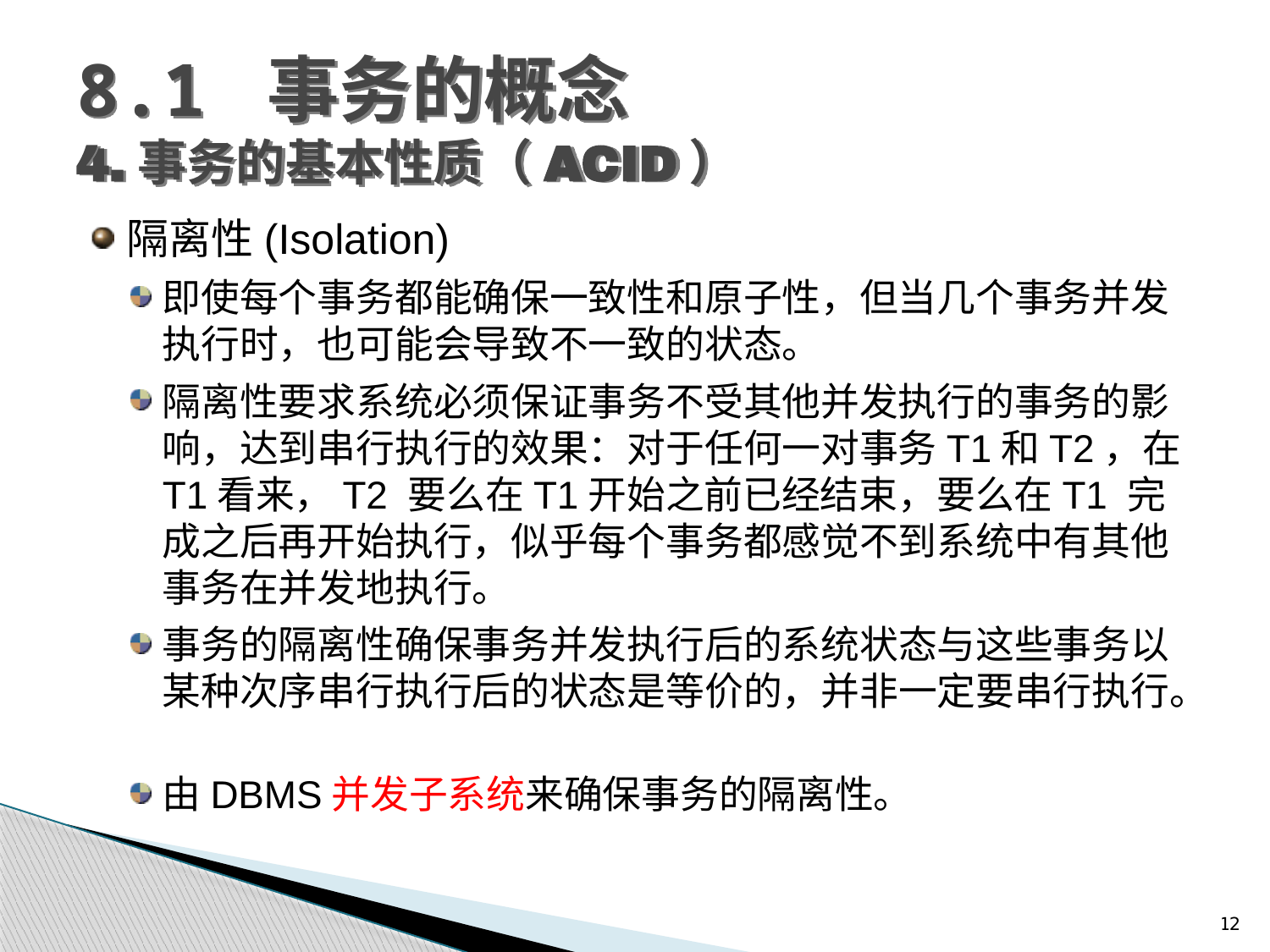

8.1 事务的概念
4.事务的基本性质（ACID）
隔离性(Isolation)
即使每个事务都能确保一致性和原子性，但当几个事务并发执行时，也可能会导致不一致的状态。
隔离性要求系统必须保证事务不受其他并发执行的事务的影响，达到串行执行的效果：对于任何一对事务T1和T2，在T1看来，T2 要么在T1开始之前已经结束，要么在T1 完成之后再开始执行，似乎每个事务都感觉不到系统中有其他事务在并发地执行。
事务的隔离性确保事务并发执行后的系统状态与这些事务以某种次序串行执行后的状态是等价的，并非一定要串行执行。
由DBMS并发子系统来确保事务的隔离性。

12